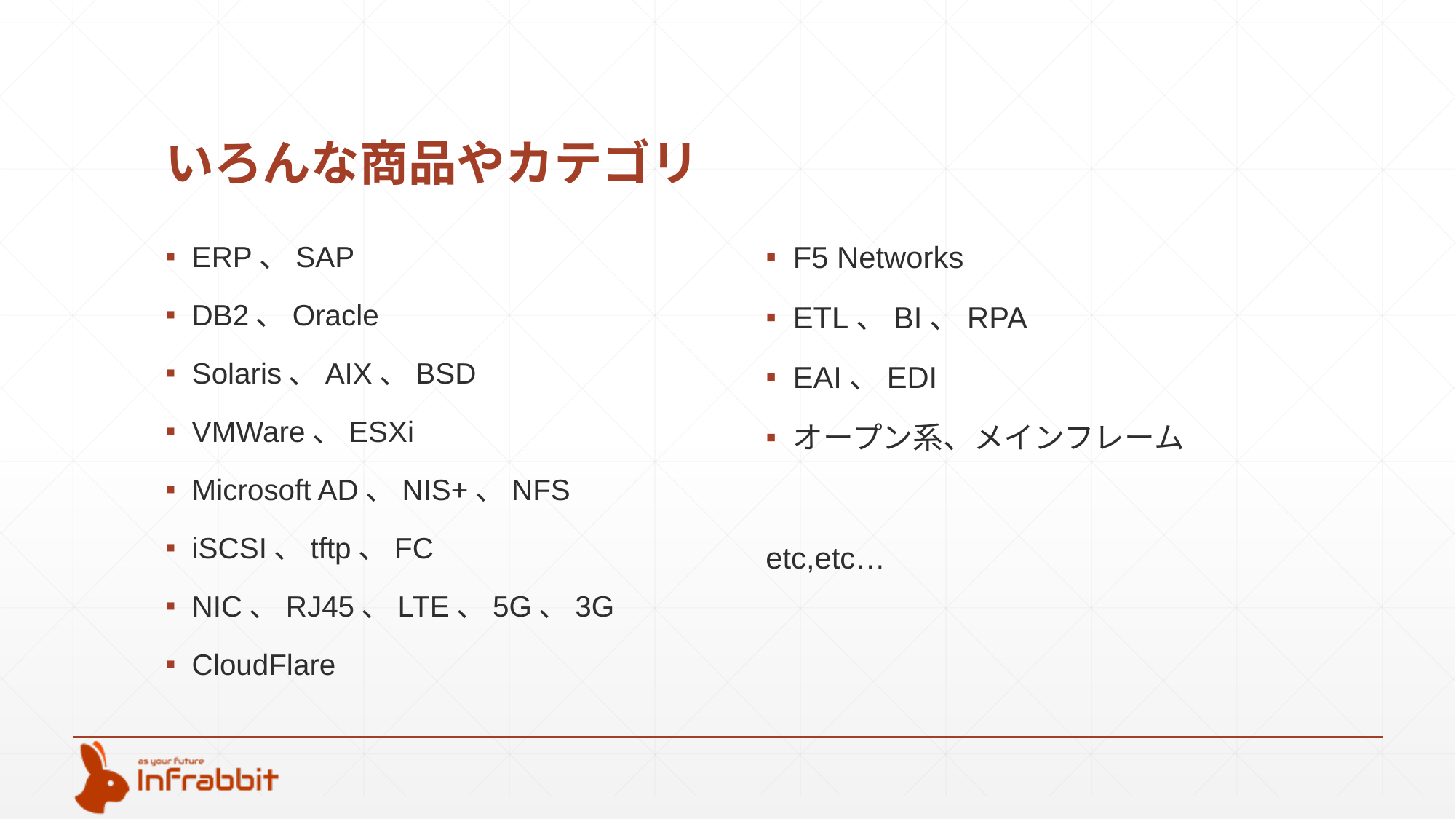

# いろんな商品やカテゴリ
ERP、SAP
DB2、Oracle
Solaris、AIX、BSD
VMWare、ESXi
Microsoft AD、NIS+、NFS
iSCSI、tftp、FC
NIC、RJ45、LTE、5G、3G
CloudFlare
F5 Networks
ETL、BI、RPA
EAI、EDI
オープン系、メインフレーム

etc,etc…